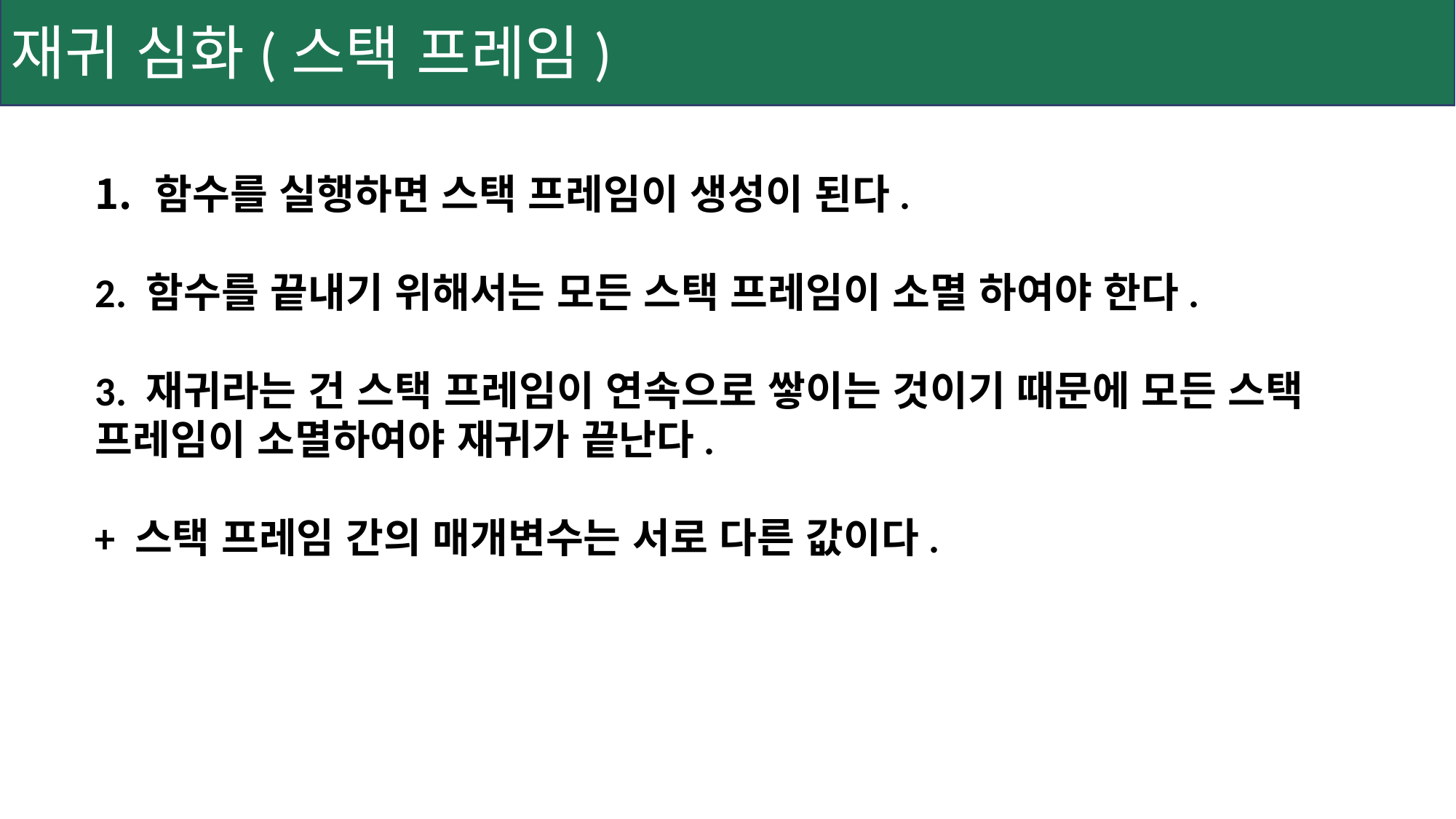

재귀 심화(스택 프레임)

함수를 실행하면 스택 프레임이 생성이 된다.

2. 함수를 끝내기 위해서는 모든 스택 프레임이 소멸 하여야 한다.

3. 재귀라는 건 스택 프레임이 연속으로 쌓이는 것이기 때문에 모든 스택 프레임이 소멸하여야 재귀가 끝난다.

+ 스택 프레임 간의 매개변수는 서로 다른 값이다.